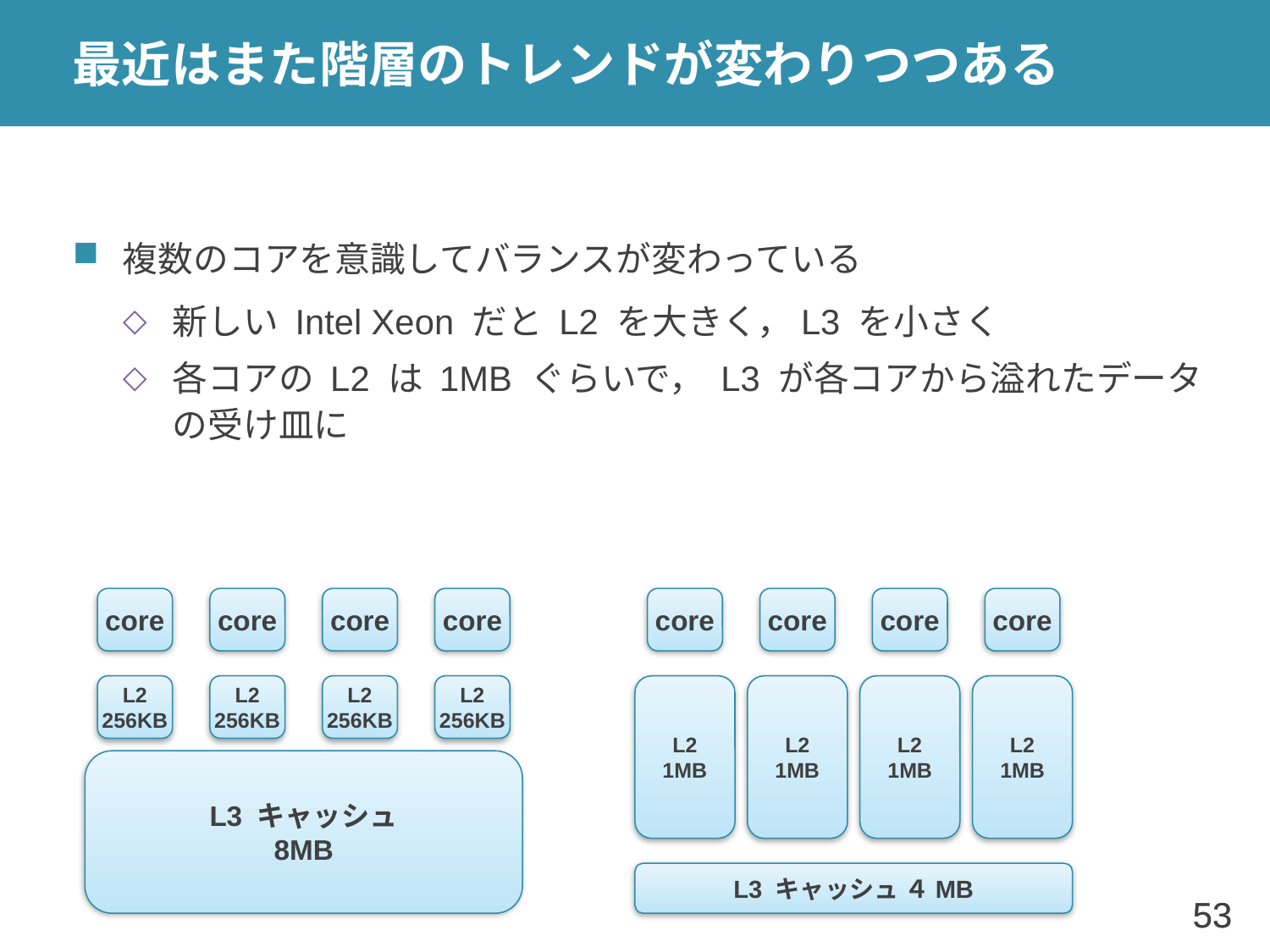

# 最近はまた階層のトレンドが変わりつつある
複数のコアを意識してバランスが変わっている
新しい Intel Xeon だと L2 を大きく，L3 を小さく
各コアの L2 は 1MB ぐらいで， L3 が各コアから溢れたデータの受け皿に
core
core
core
core
core
core
core
core
L2
256KB
L2
256KB
L2
256KB
L2
256KB
L2
1MB
L2
1MB
L2
1MB
L2
1MB
L3 キャッシュ
8MB
L3 キャッシュ ４MB